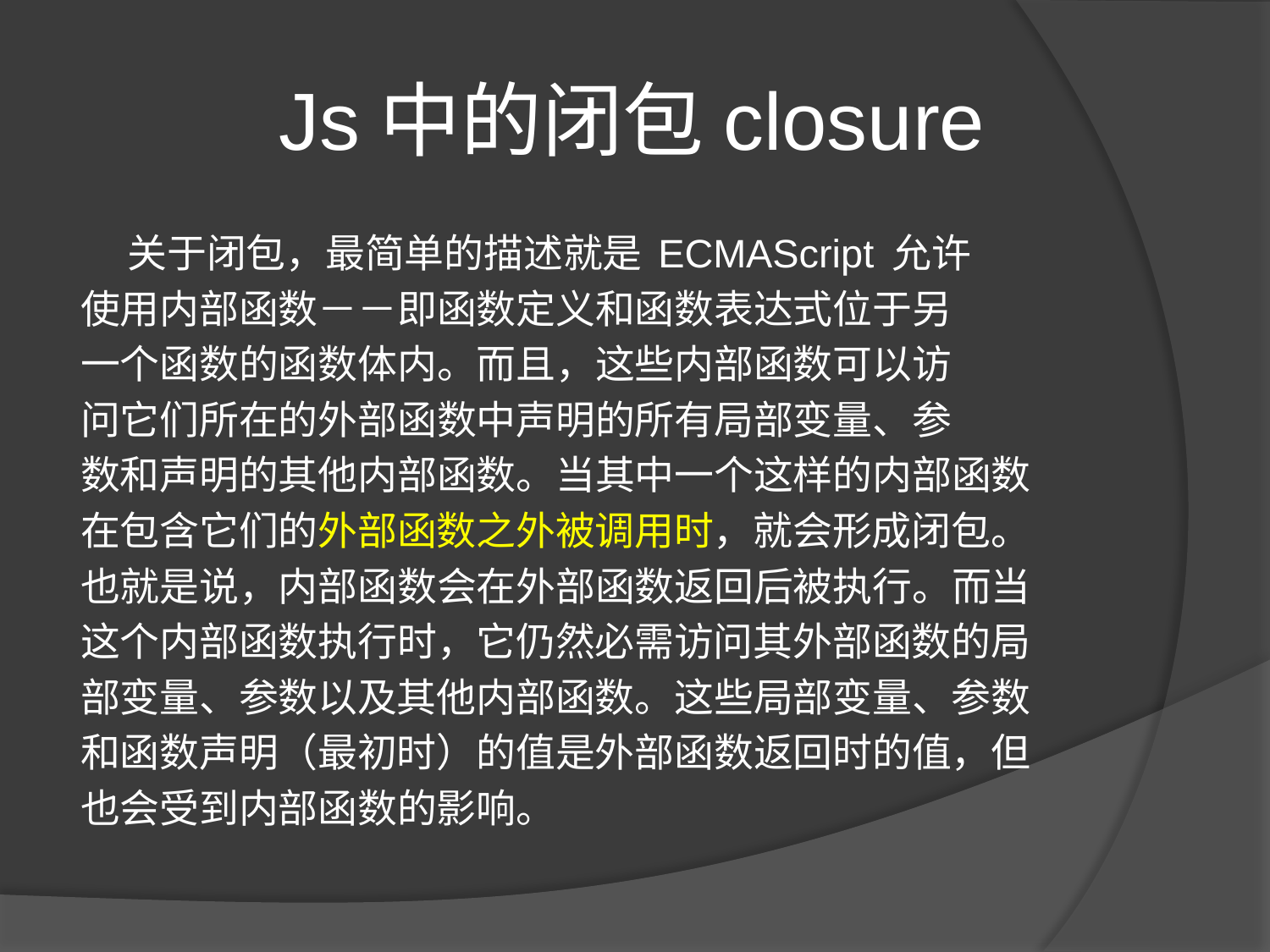

# Js中的闭包closure
	关于闭包，最简单的描述就是 ECMAScript 允许
使用内部函数－－即函数定义和函数表达式位于另
一个函数的函数体内。而且，这些内部函数可以访
问它们所在的外部函数中声明的所有局部变量、参
数和声明的其他内部函数。当其中一个这样的内部函数
在包含它们的外部函数之外被调用时，就会形成闭包。
也就是说，内部函数会在外部函数返回后被执行。而当
这个内部函数执行时，它仍然必需访问其外部函数的局
部变量、参数以及其他内部函数。这些局部变量、参数
和函数声明（最初时）的值是外部函数返回时的值，但
也会受到内部函数的影响。